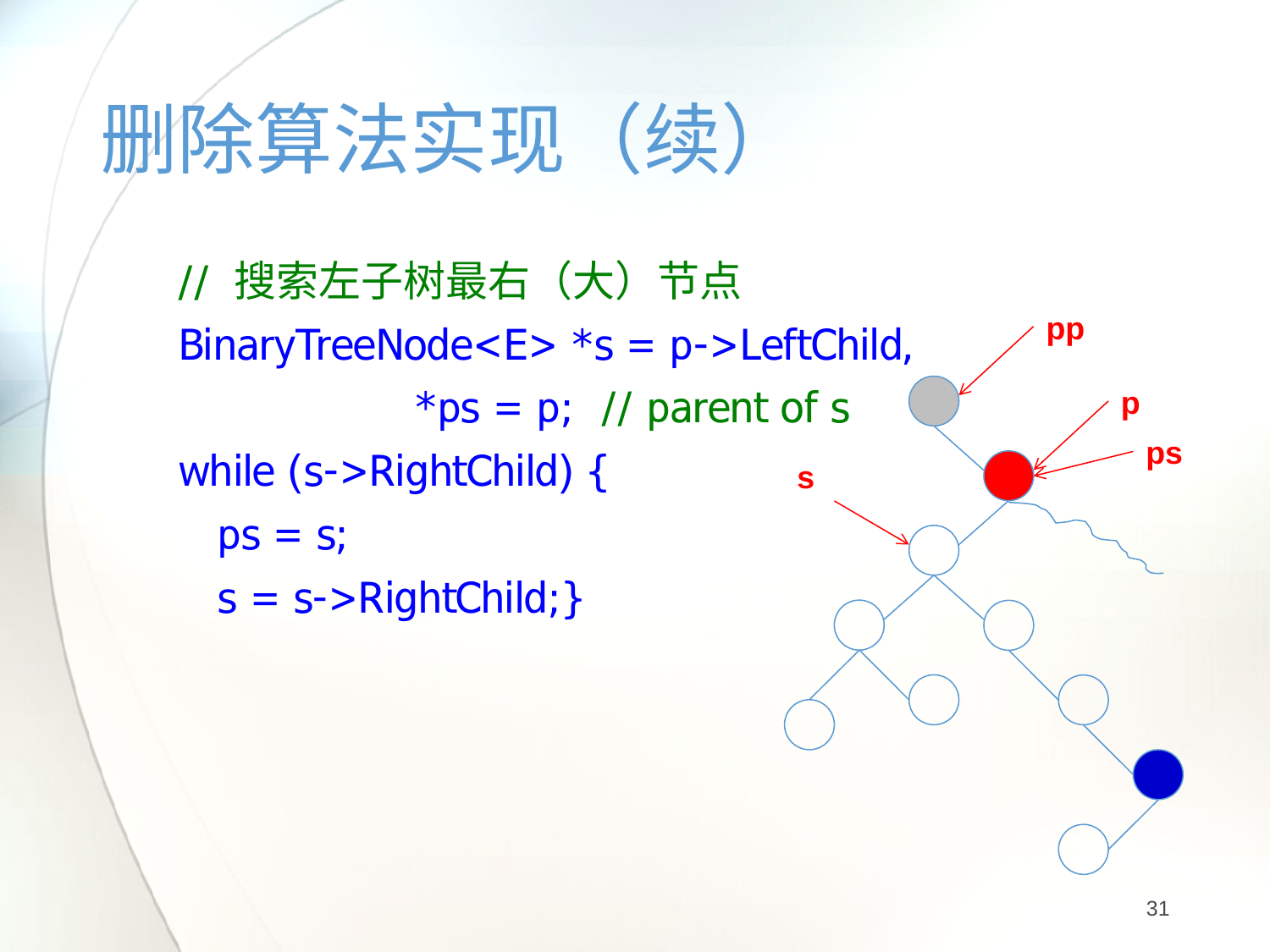

# 删除算法实现（续）
      // 搜索左子树最右（大）节点
      BinaryTreeNode<E> *s = p->LeftChild,
                        *ps = p;  // parent of s
      while (s->RightChild) {
         ps = s;
         s = s->RightChild;}

pp

p
ps

s

31